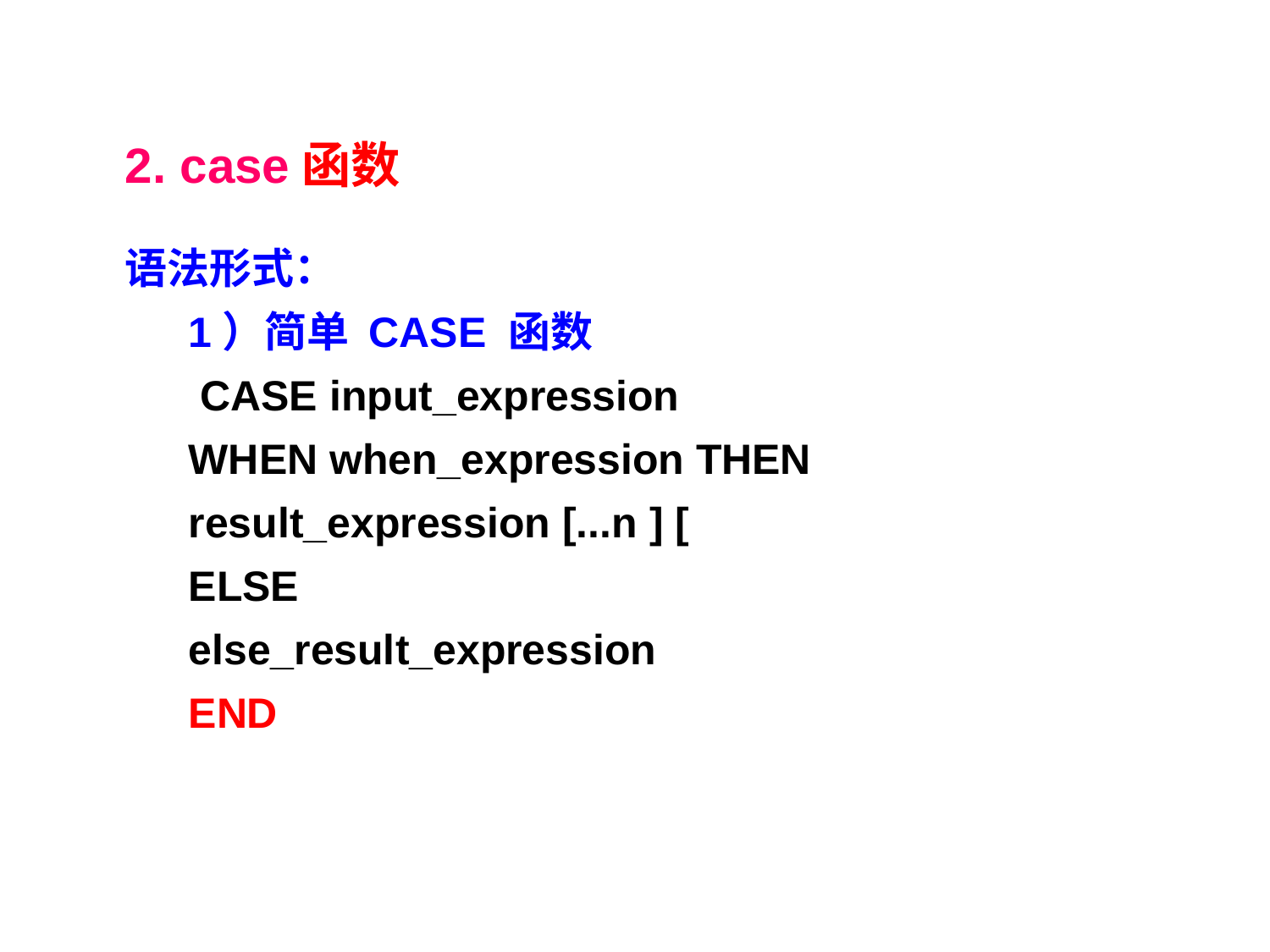

2. case函数
语法形式：
1）简单 CASE 函数
 CASE input_expression
WHEN when_expression THEN
result_expression [...n ] [
ELSE
else_result_expression
END